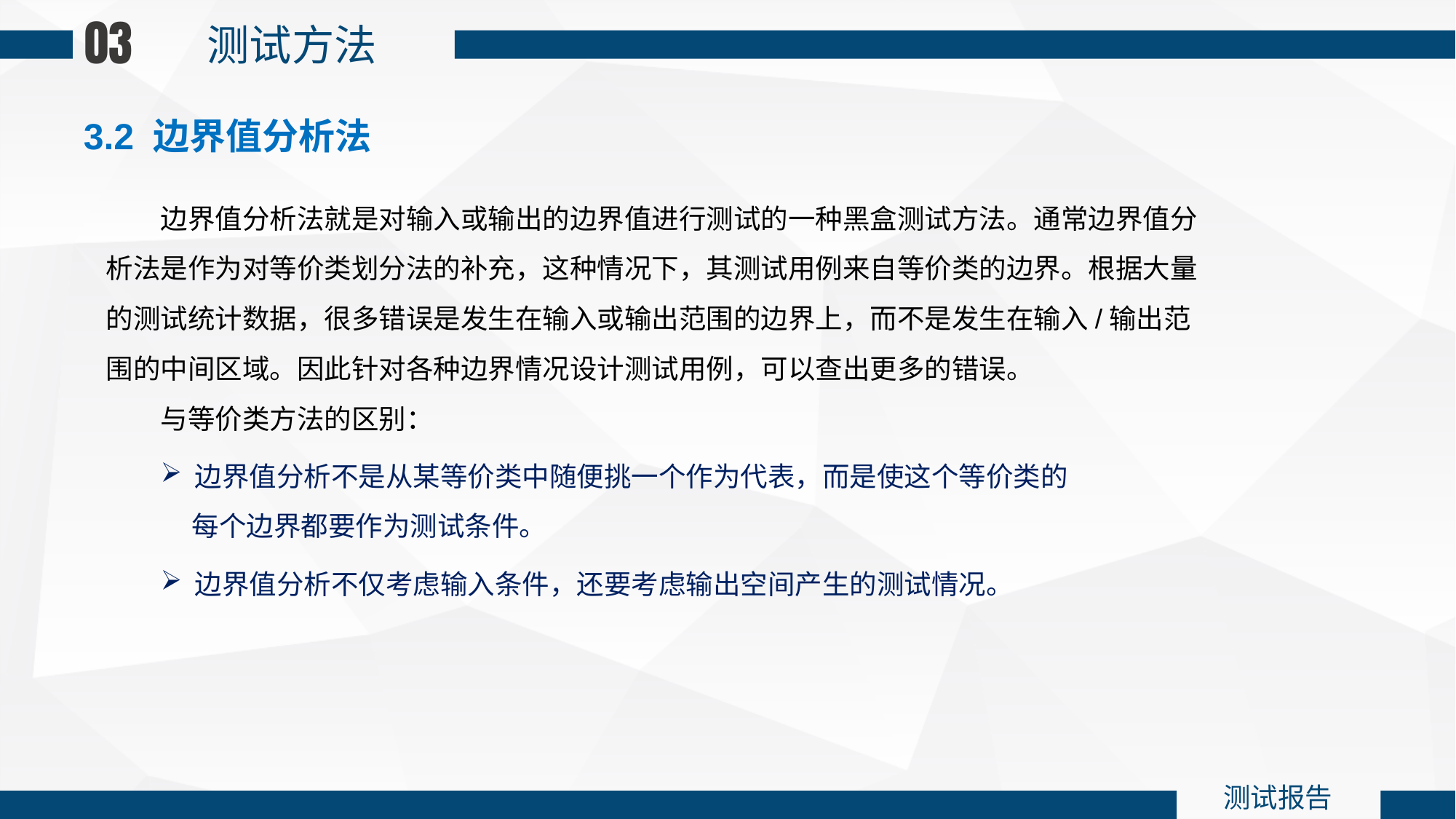

03
测试方法

3.2 边界值分析法
边界值分析法就是对输入或输出的边界值进行测试的一种黑盒测试方法。通常边界值分析法是作为对等价类划分法的补充，这种情况下，其测试用例来自等价类的边界。根据大量的测试统计数据，很多错误是发生在输入或输出范围的边界上，而不是发生在输入/输出范围的中间区域。因此针对各种边界情况设计测试用例，可以查出更多的错误。
与等价类方法的区别：
边界值分析不是从某等价类中随便挑一个作为代表，而是使这个等价类的
    每个边界都要作为测试条件。
边界值分析不仅考虑输入条件，还要考虑输出空间产生的测试情况。

测试报告